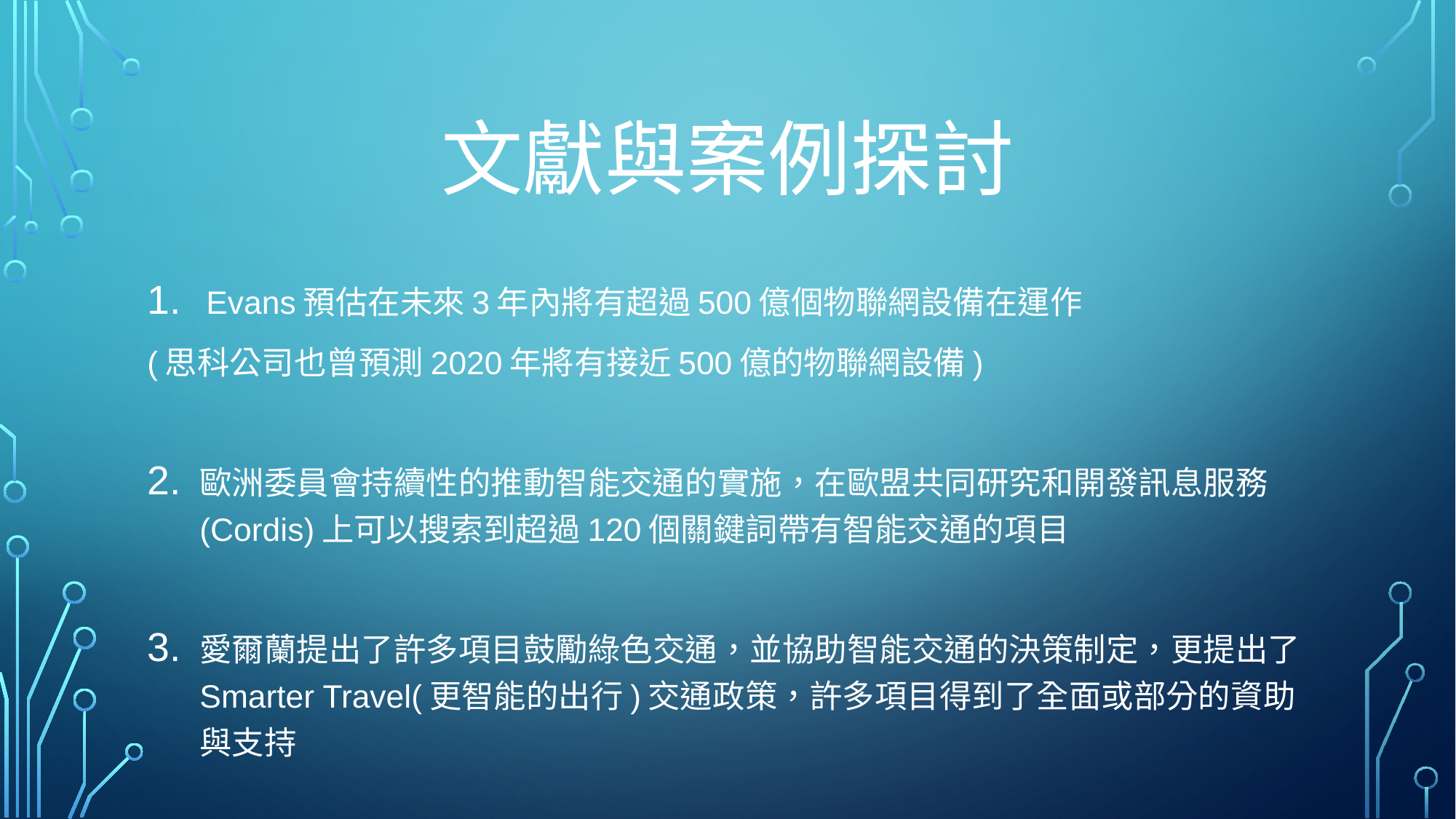

# 文獻與案例探討
Evans預估在未來3年內將有超過500億個物聯網設備在運作
(思科公司也曾預測2020年將有接近500億的物聯網設備)

歐洲委員會持續性的推動智能交通的實施，在歐盟共同研究和開發訊息服務(Cordis)上可以搜索到超過120個關鍵詞帶有智能交通的項目

愛爾蘭提出了許多項目鼓勵綠色交通，並協助智能交通的決策制定，更提出了Smarter Travel(更智能的出行)交通政策，許多項目得到了全面或部分的資助與支持